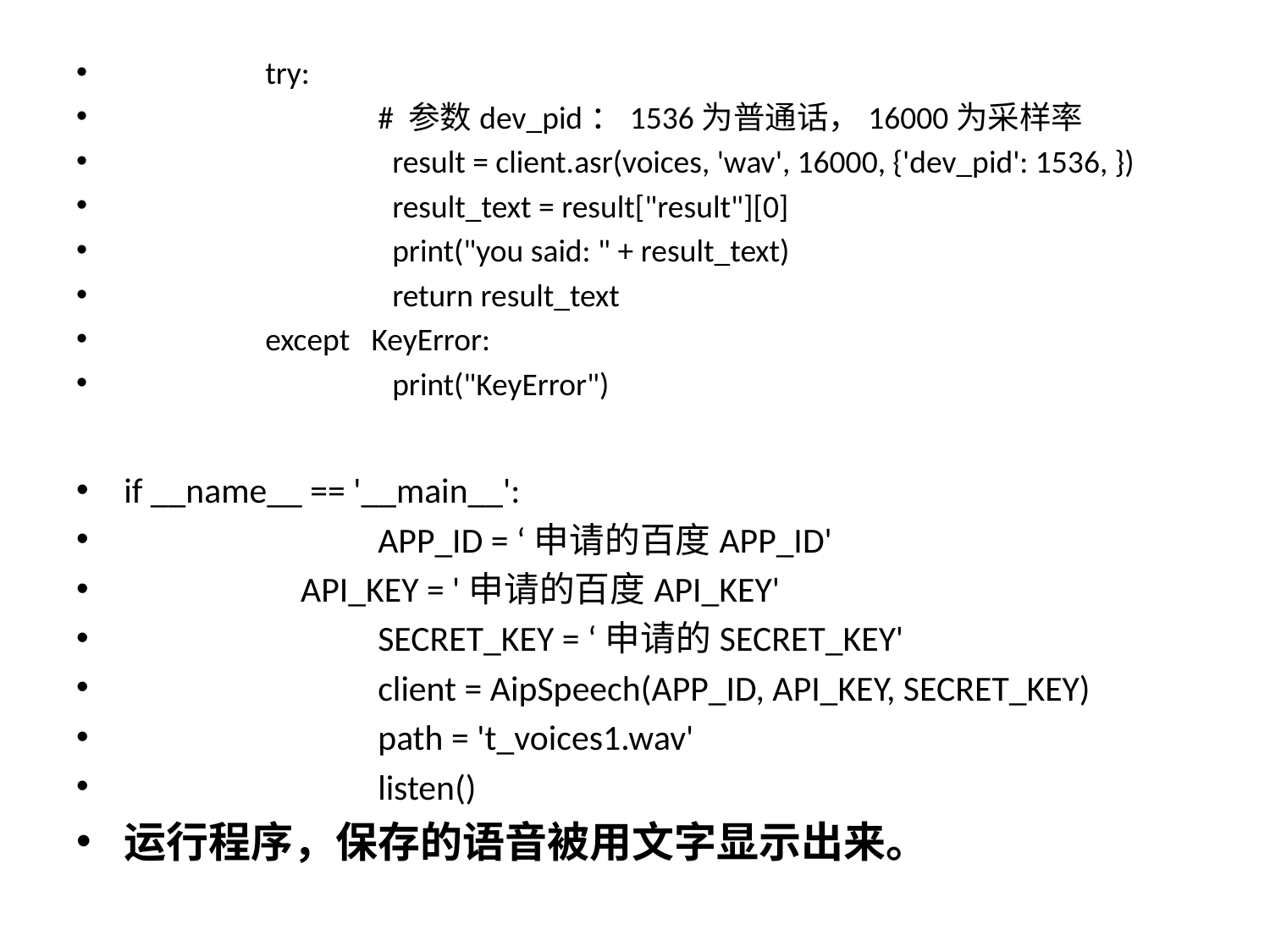

try:
		# 参数dev_pid：1536为普通话，16000为采样率
		  result = client.asr(voices, 'wav', 16000, {'dev_pid': 1536, })
		  result_text = result["result"][0]
		  print("you said: " + result_text)
		  return result_text
	  except   KeyError:
		  print("KeyError")

if __name__ == '__main__':
		APP_ID = ‘申请的百度APP_ID'
                      API_KEY = '申请的百度API_KEY'
		SECRET_KEY = ‘申请的SECRET_KEY'
		client = AipSpeech(APP_ID, API_KEY, SECRET_KEY)
		path = 't_voices1.wav'
		listen()
运行程序，保存的语音被用文字显示出来。